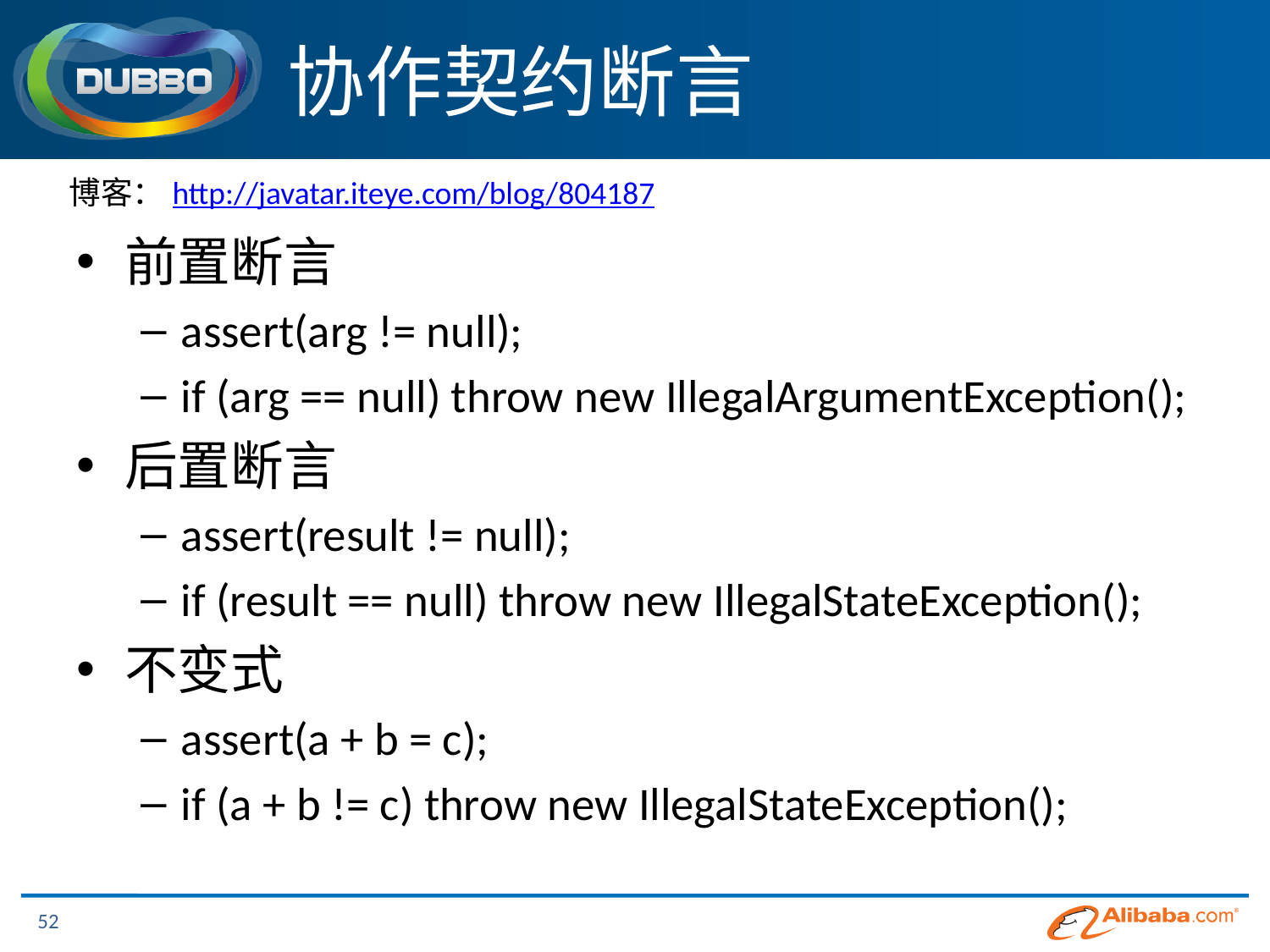

# 协作契约断言
博客：http://javatar.iteye.com/blog/804187
前置断言
assert(arg != null);
if (arg == null) throw new IllegalArgumentException();
后置断言
assert(result != null);
if (result == null) throw new IllegalStateException();
不变式
assert(a + b = c);
if (a + b != c) throw new IllegalStateException();
52